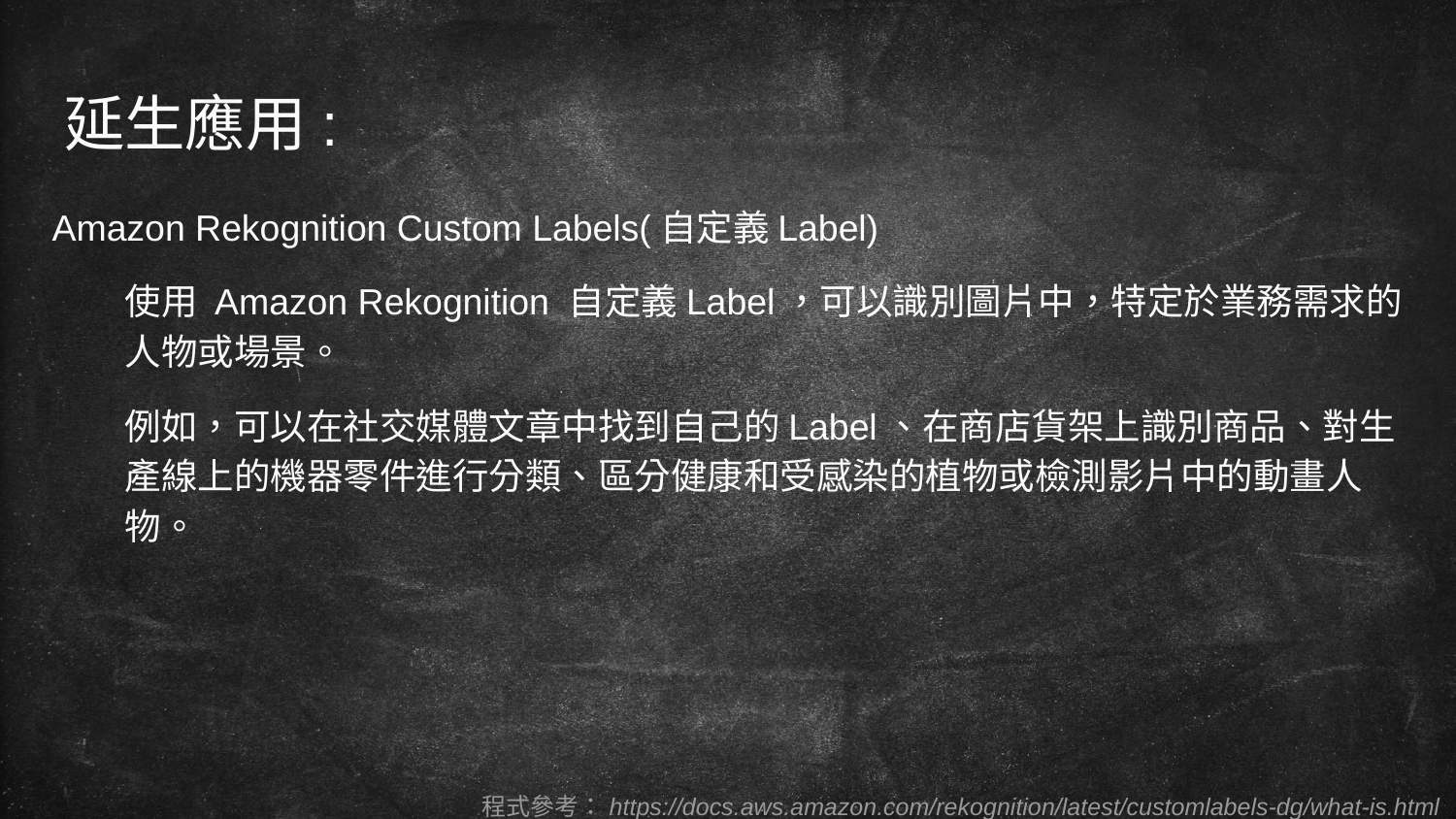

延生應用:
Amazon Rekognition Custom Labels(自定義Label)
使用 Amazon Rekognition 自定義Label，可以識別圖片中，特定於業務需求的人物或場景。
例如，可以在社交媒體文章中找到自己的Label、在商店貨架上識別商品、對生產線上的機器零件進行分類、區分健康和受感染的植物或檢測影片中的動畫人物。
程式參考：https://docs.aws.amazon.com/rekognition/latest/customlabels-dg/what-is.html